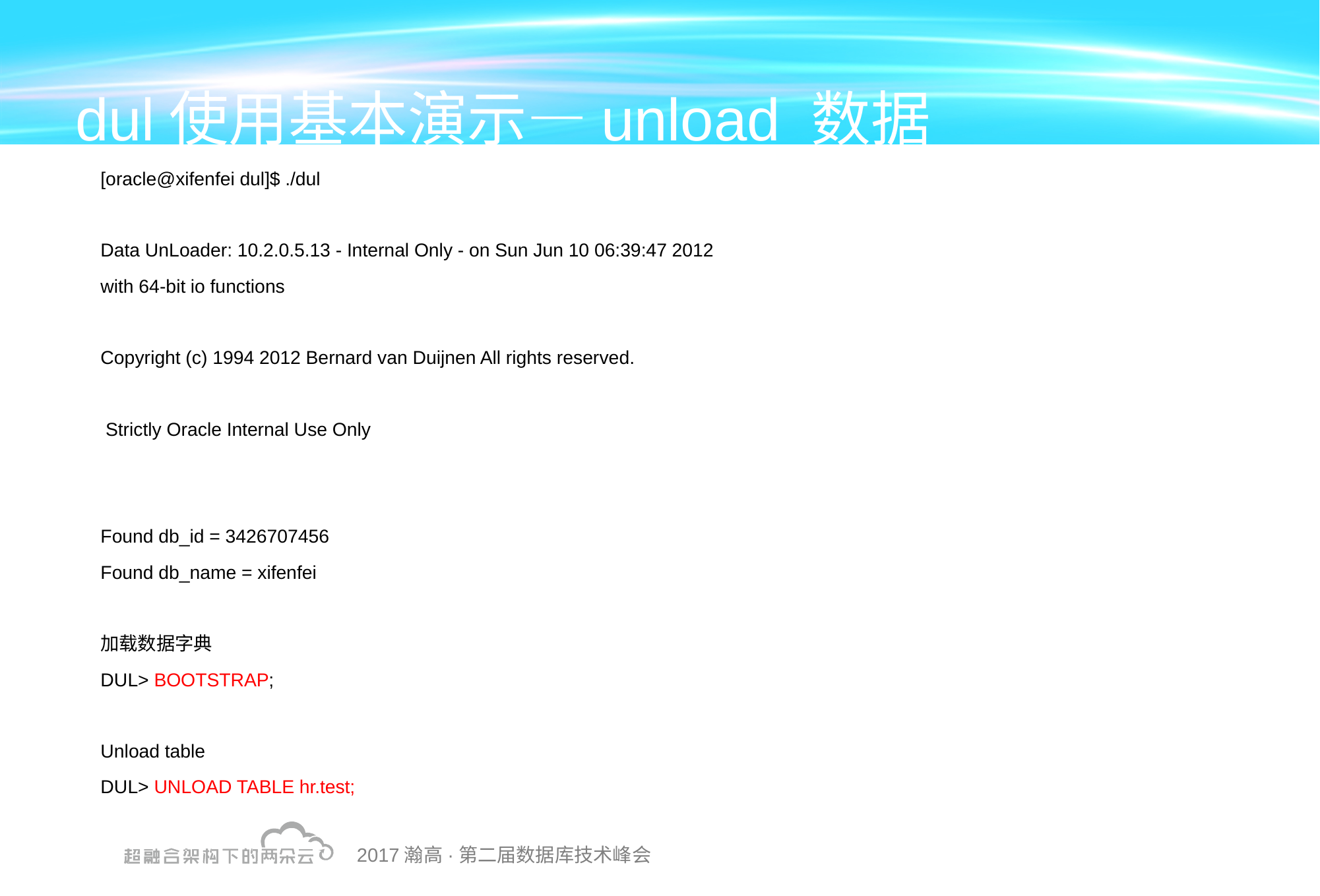

# dul使用基本演示—unload 数据
[oracle@xifenfei dul]$ ./dul

Data UnLoader: 10.2.0.5.13 - Internal Only - on Sun Jun 10 06:39:47 2012
with 64-bit io functions

Copyright (c) 1994 2012 Bernard van Duijnen All rights reserved.

 Strictly Oracle Internal Use Only

Found db_id = 3426707456
Found db_name = xifenfei

加载数据字典
DUL> BOOTSTRAP;

Unload table
DUL> UNLOAD TABLE hr.test;